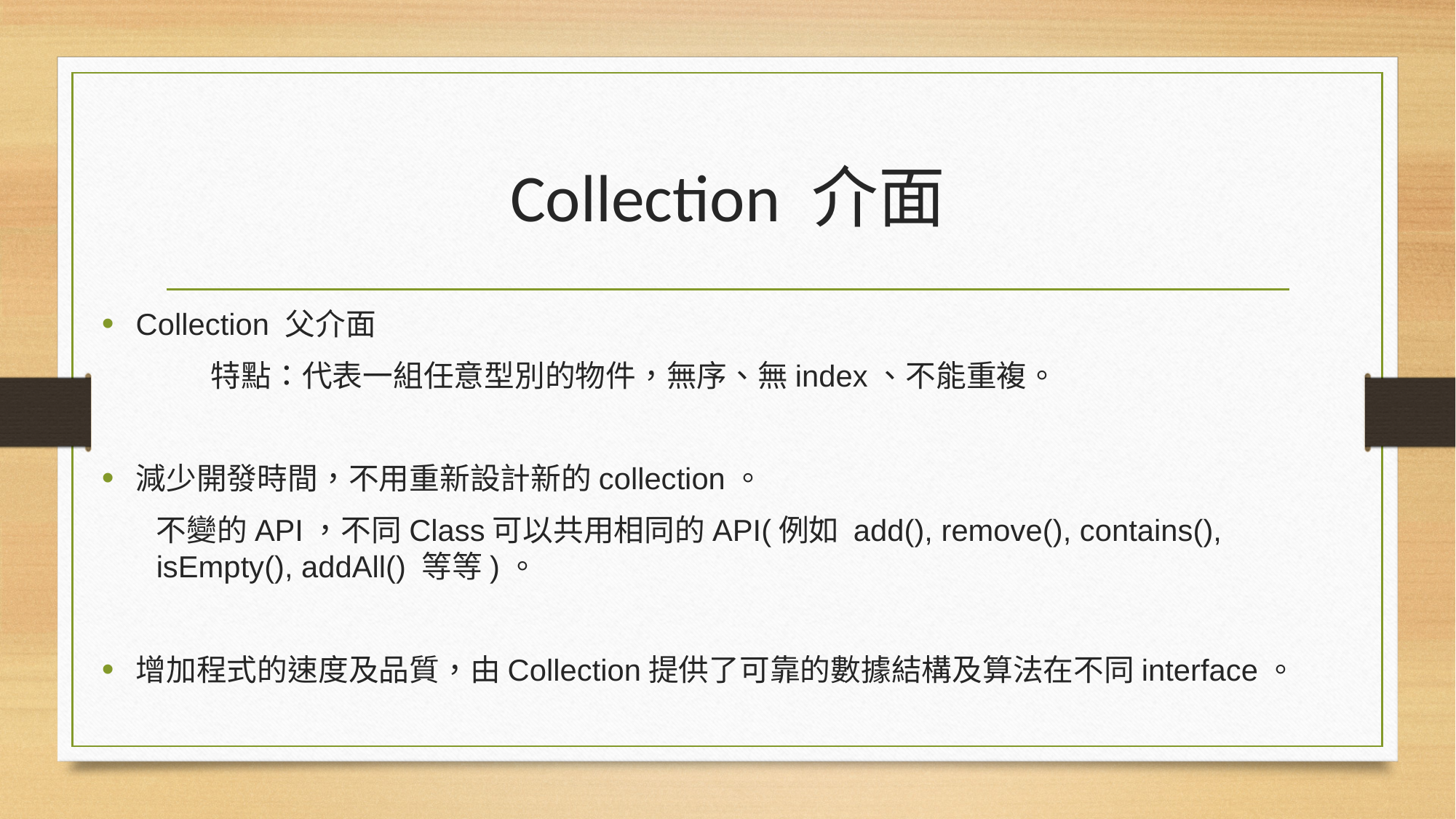

# Collection 介面
Collection 父介面
	特點：代表一組任意型別的物件，無序、無index、不能重複。

減少開發時間，不用重新設計新的collection。
不變的API，不同Class可以共用相同的API(例如 add(), remove(), contains(), isEmpty(), addAll() 等等)。

增加程式的速度及品質，由Collection提供了可靠的數據結構及算法在不同interface。